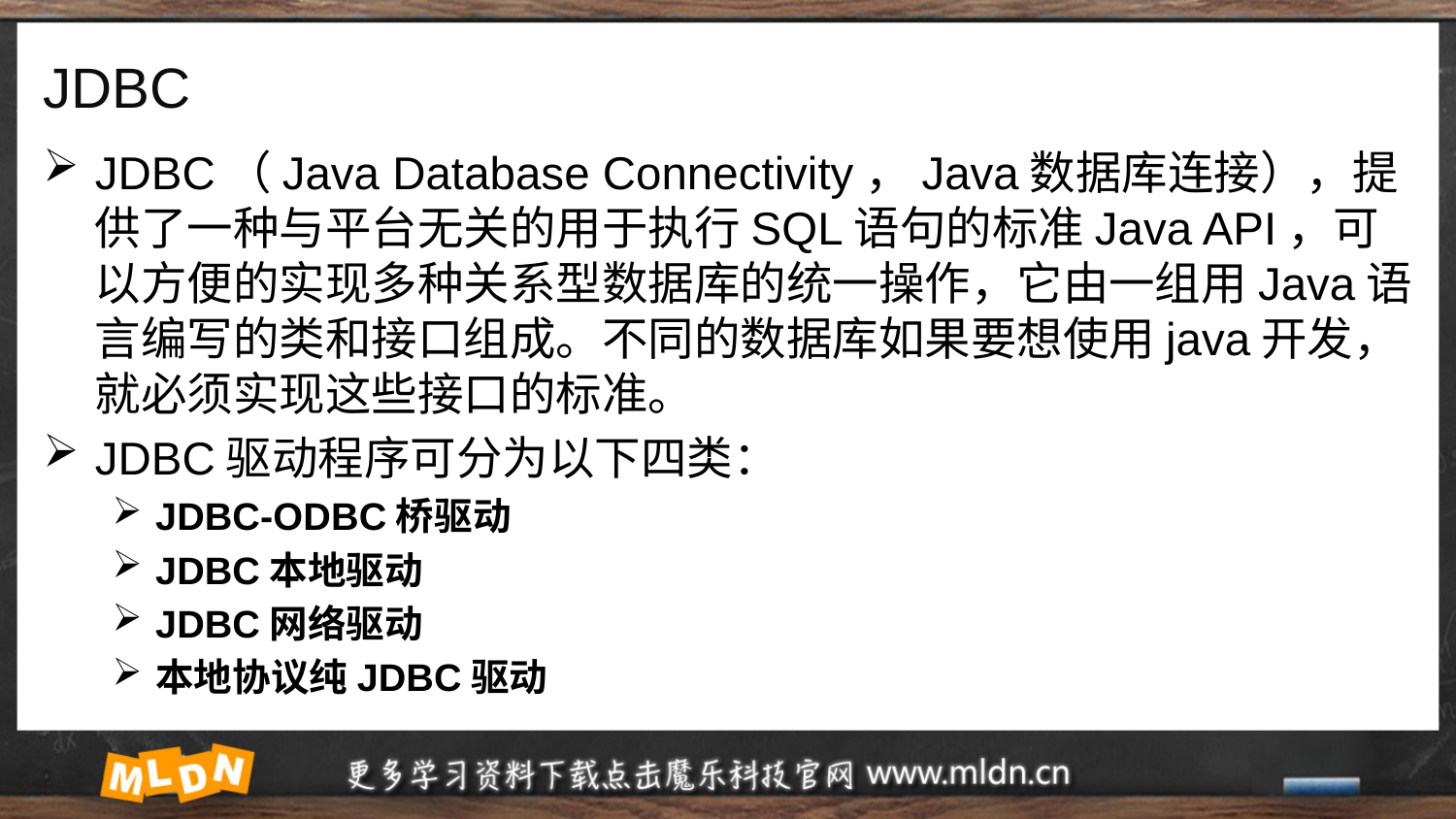

# JDBC
JDBC（Java Database Connectivity，Java数据库连接），提供了一种与平台无关的用于执行SQL语句的标准Java API，可以方便的实现多种关系型数据库的统一操作，它由一组用Java语言编写的类和接口组成。不同的数据库如果要想使用java开发，就必须实现这些接口的标准。
JDBC驱动程序可分为以下四类：
JDBC-ODBC桥驱动
JDBC本地驱动
JDBC网络驱动
本地协议纯JDBC驱动